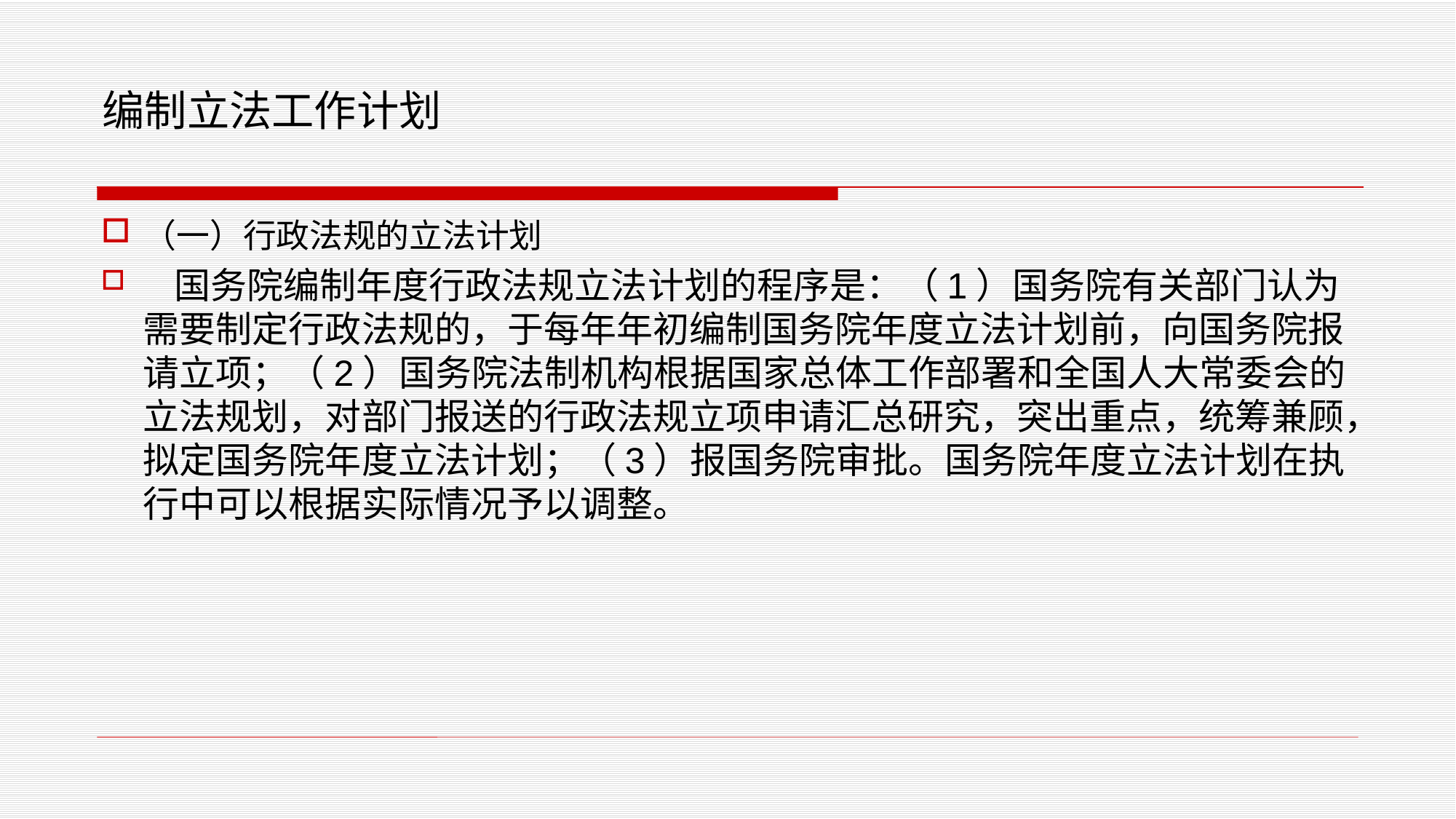

# 编制立法工作计划
（一）行政法规的立法计划
    国务院编制年度行政法规立法计划的程序是：（1）国务院有关部门认为需要制定行政法规的，于每年年初编制国务院年度立法计划前，向国务院报请立项；（2）国务院法制机构根据国家总体工作部署和全国人大常委会的立法规划，对部门报送的行政法规立项申请汇总研究，突出重点，统筹兼顾，拟定国务院年度立法计划；（3）报国务院审批。国务院年度立法计划在执行中可以根据实际情况予以调整。